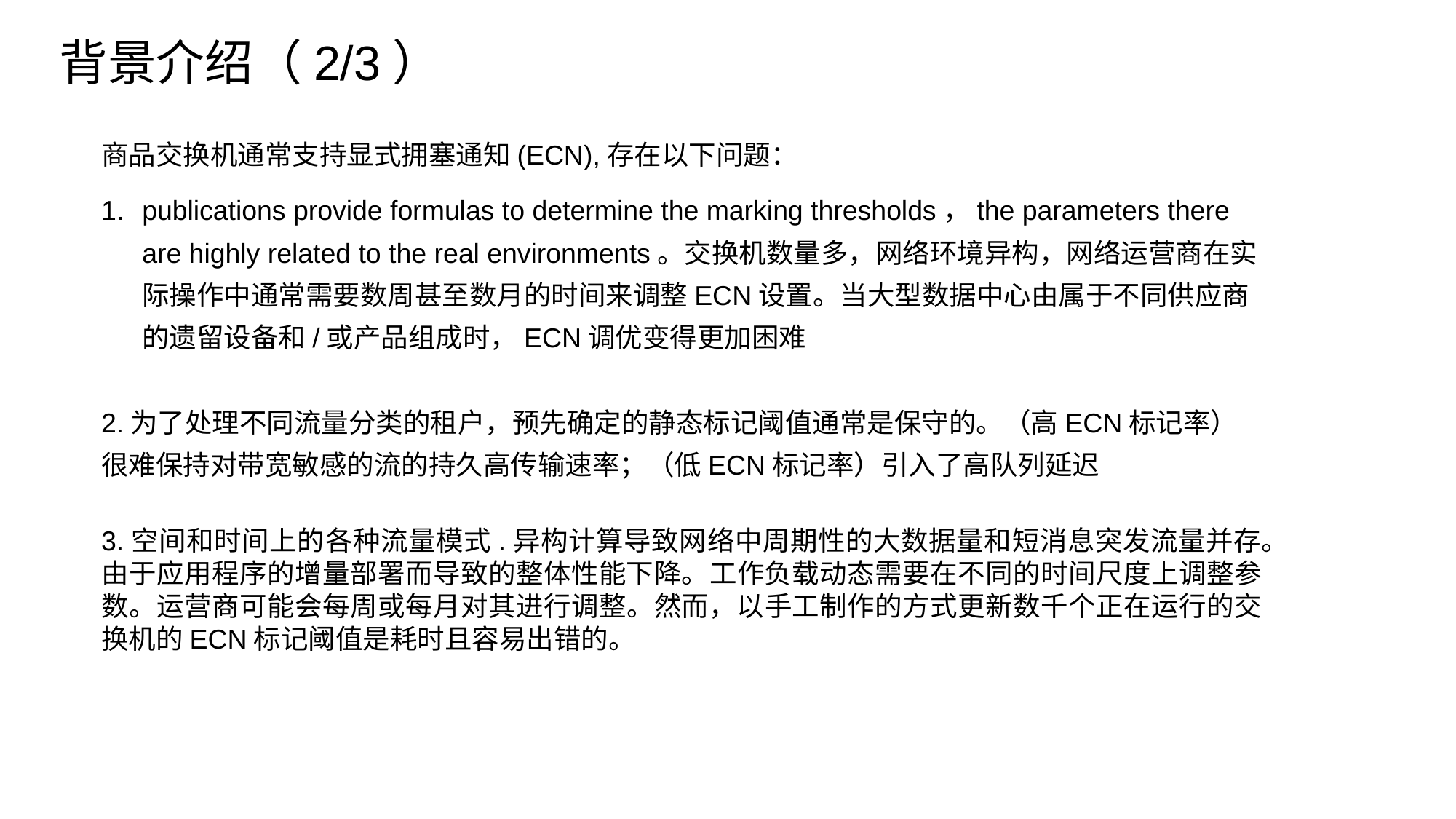

背景介绍（2/3）
商品交换机通常支持显式拥塞通知(ECN),存在以下问题：
publications provide formulas to determine the marking thresholds，the parameters there are highly related to the real environments。交换机数量多，网络环境异构，网络运营商在实际操作中通常需要数周甚至数月的时间来调整ECN设置。当大型数据中心由属于不同供应商的遗留设备和/或产品组成时，ECN调优变得更加困难

2.为了处理不同流量分类的租户，预先确定的静态标记阈值通常是保守的。（高ECN标记率）很难保持对带宽敏感的流的持久高传输速率；（低ECN标记率）引入了高队列延迟

3.空间和时间上的各种流量模式.异构计算导致网络中周期性的大数据量和短消息突发流量并存。由于应用程序的增量部署而导致的整体性能下降。工作负载动态需要在不同的时间尺度上调整参数。运营商可能会每周或每月对其进行调整。然而，以手工制作的方式更新数千个正在运行的交换机的ECN标记阈值是耗时且容易出错的。